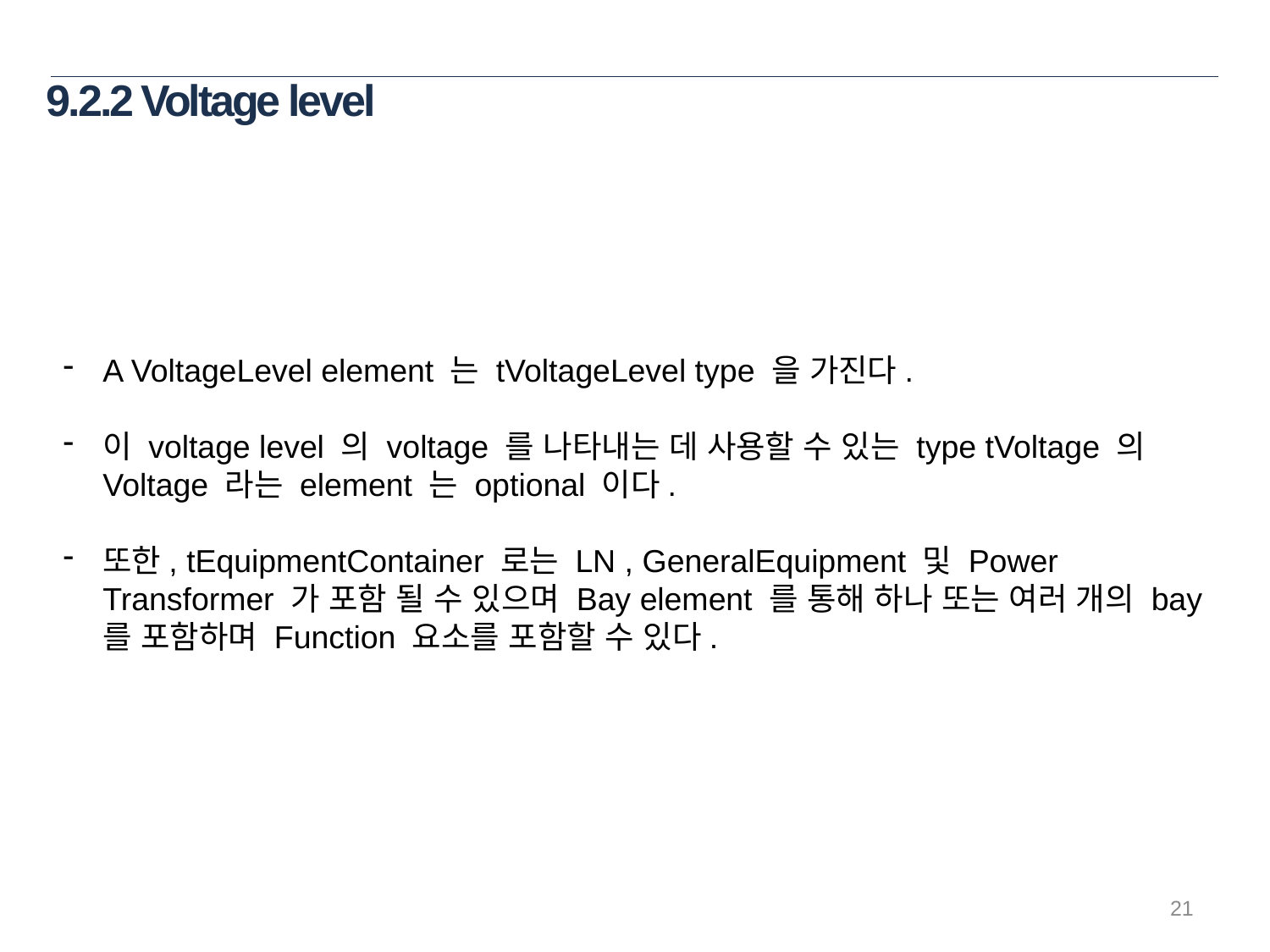

9.2.2 Voltage level

A VoltageLevel element 는 tVoltageLevel type 을 가진다.

이 voltage level 의 voltage 를 나타내는 데 사용할 수 있는 type tVoltage 의  Voltage 라는 element 는 optional 이다.

또한, tEquipmentContainer 로는 LN , GeneralEquipment 및 Power Transformer 가 포함 될 수 있으며 Bay element 를 통해 하나 또는 여러 개의 bay를 포함하며 Function 요소를 포함할 수 있다.
21